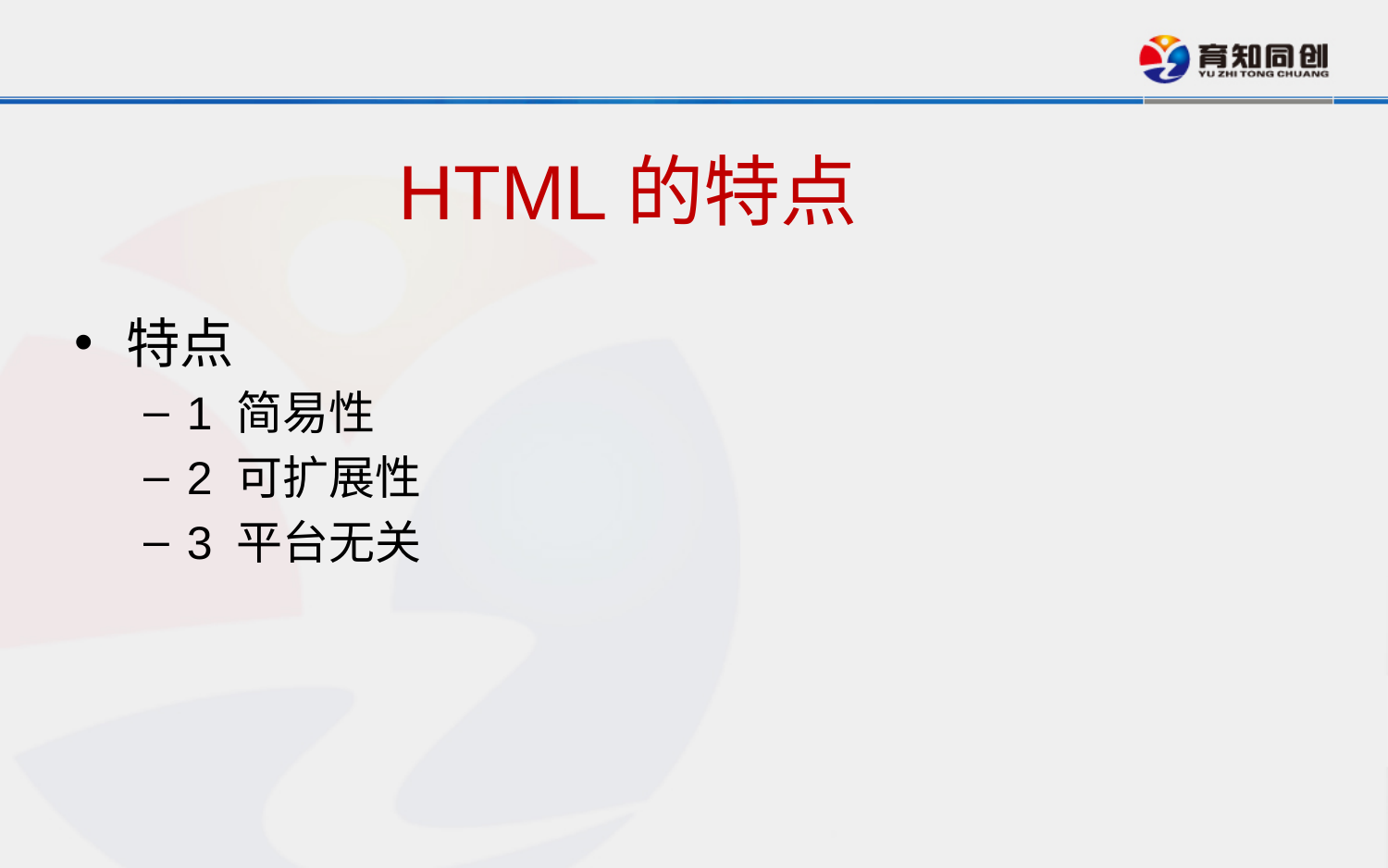

# HTML的特点
特点
1 简易性
2 可扩展性
3 平台无关